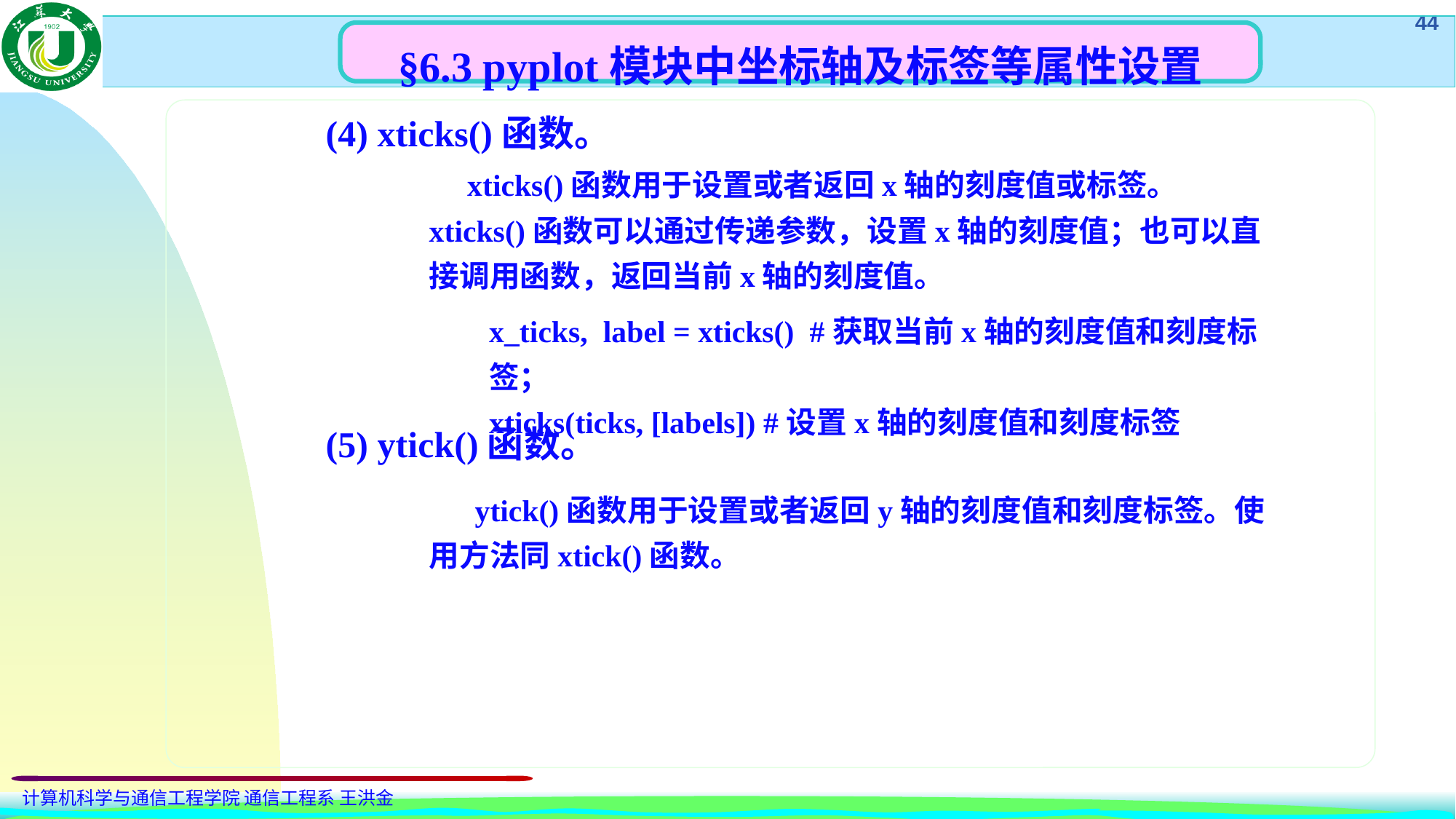

§6.3 pyplot模块中坐标轴及标签等属性设置
(4) xticks()函数。
     xticks()函数用于设置或者返回x轴的刻度值或标签。 xticks()函数可以通过传递参数，设置x轴的刻度值；也可以直接调用函数，返回当前x轴的刻度值。
x_ticks,  label = xticks()  #获取当前x轴的刻度值和刻度标签；
xticks(ticks, [labels]) #设置x轴的刻度值和刻度标签
(5) ytick()函数。
      ytick()函数用于设置或者返回y轴的刻度值和刻度标签。使用方法同xtick()函数。